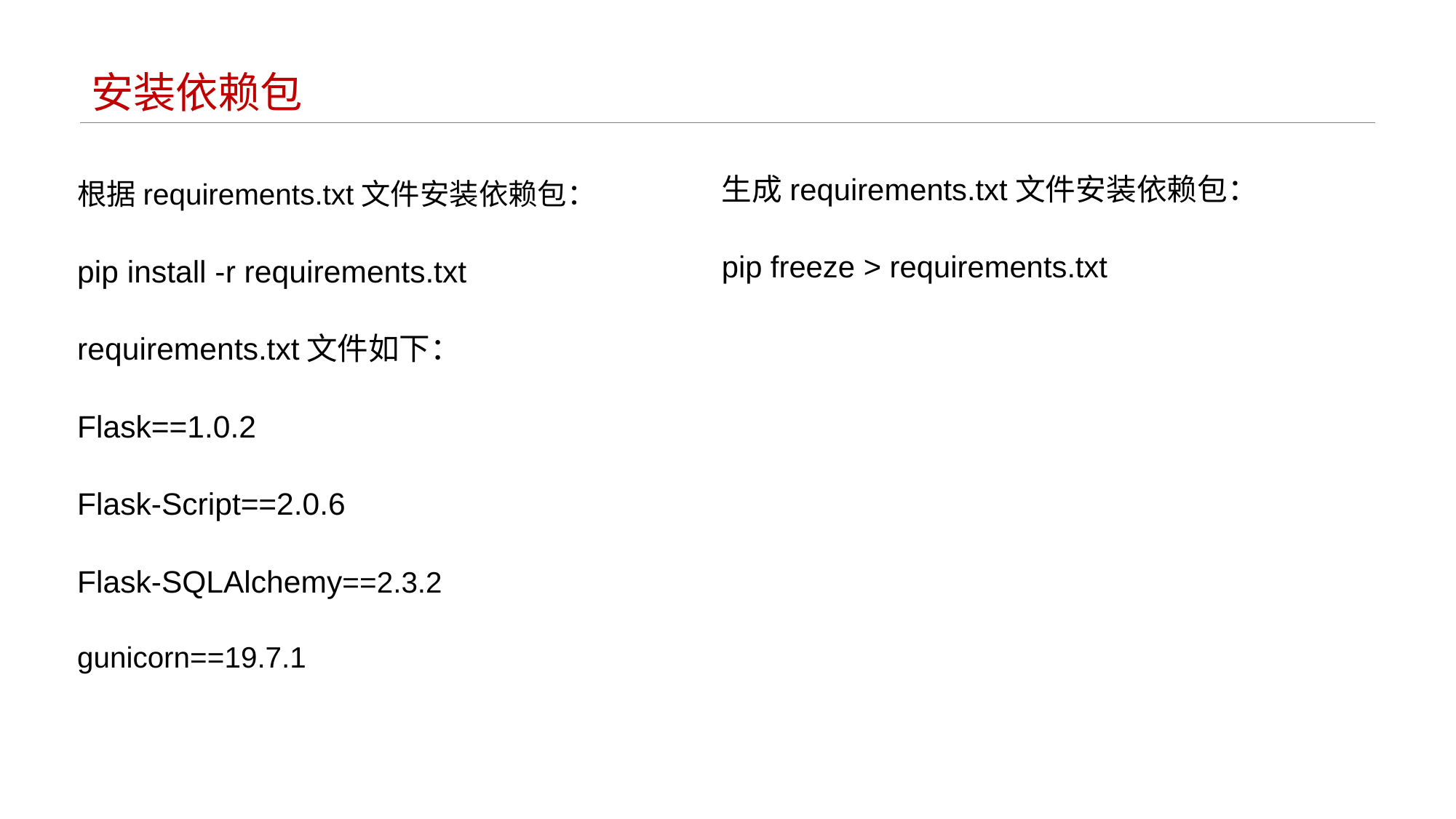

# 安装依赖包
生成requirements.txt文件安装依赖包：
pip freeze > requirements.txt
根据requirements.txt文件安装依赖包：
pip install -r requirements.txt
requirements.txt文件如下：
Flask==1.0.2
Flask-Script==2.0.6
Flask-SQLAlchemy==2.3.2
gunicorn==19.7.1